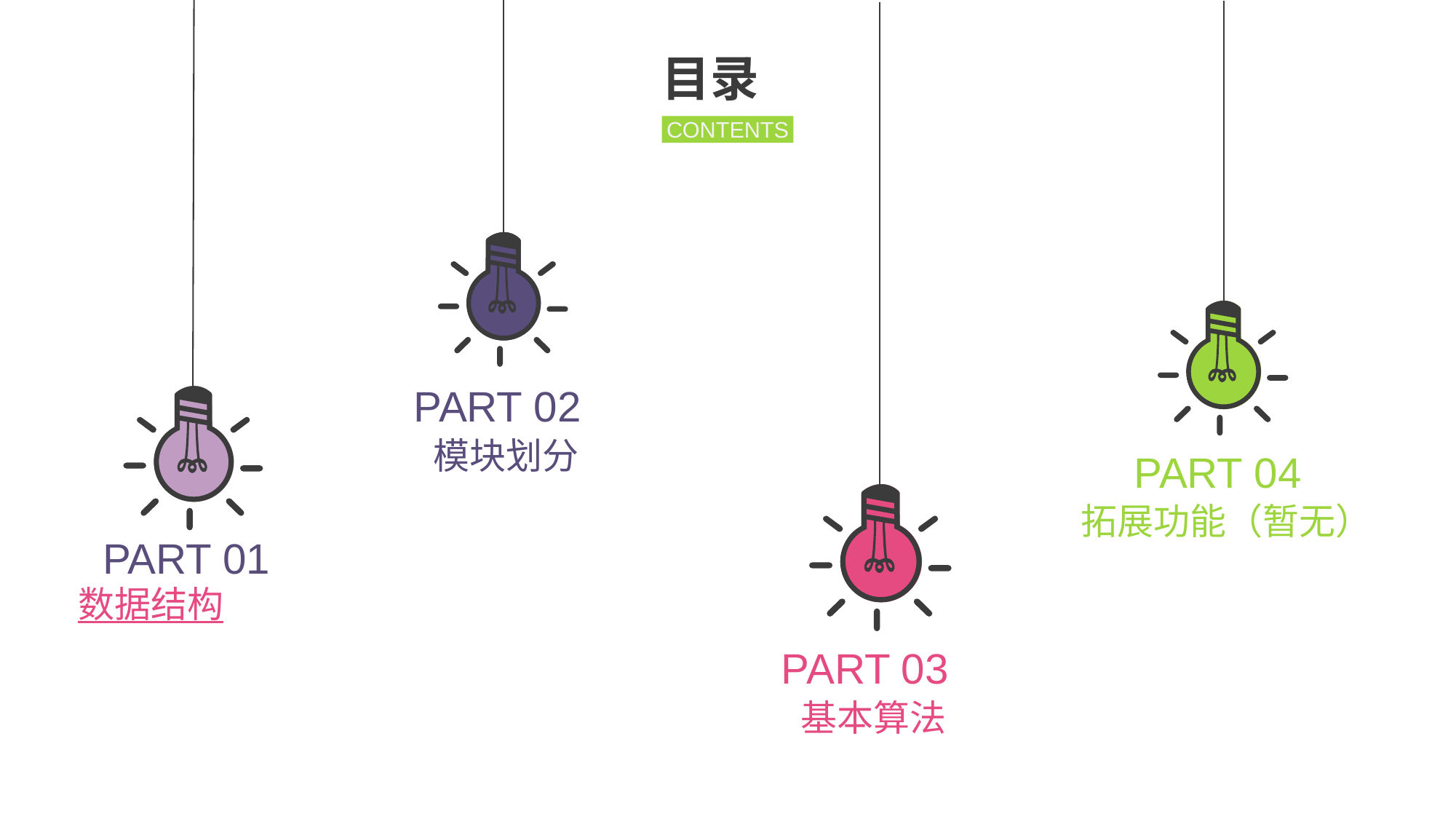

目录
CONTENTS
PART 02
模块划分
PART 04
拓展功能（暂无）
PART 01
     数据结构
PART 03
基本算法